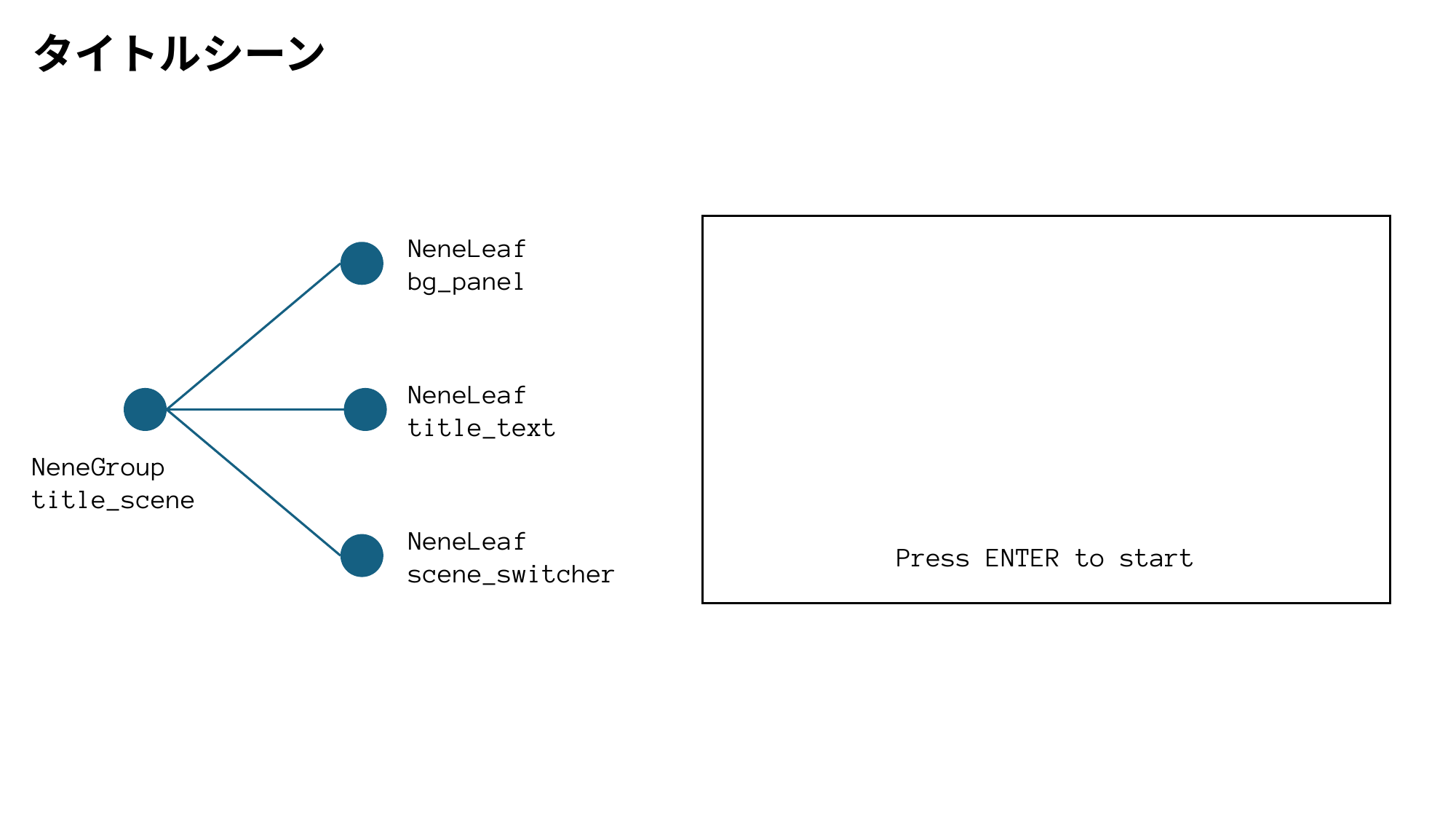

タイトルシーン

NeneLeaf
bg_panel

NeneLeaf
title_text

NeneGroup
title_scene
NeneLeaf
scene_switcher

Press ENTER to start